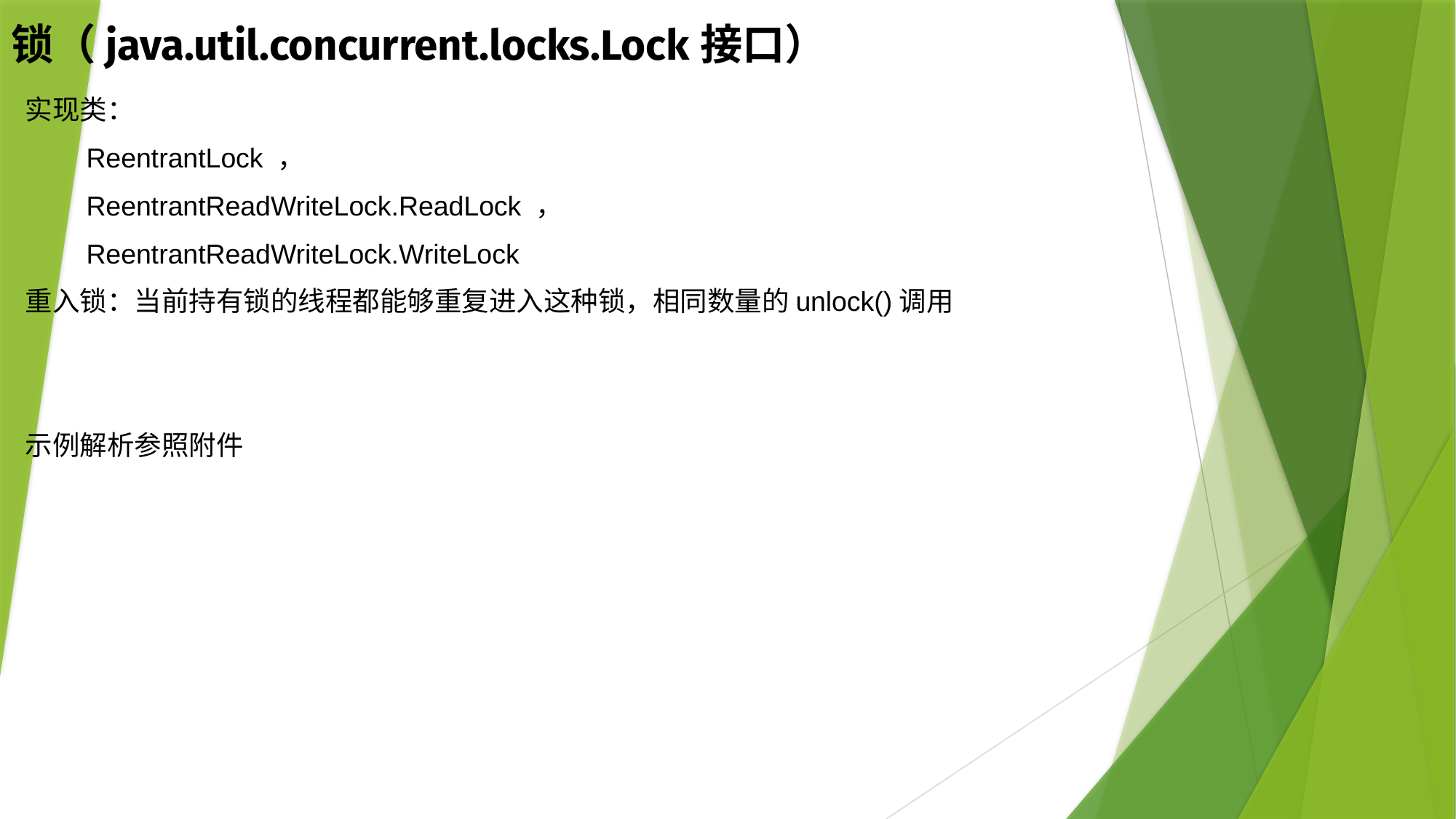

# 锁（java.util.concurrent.locks.Lock接口）
实现类：
        ReentrantLock ，
        ReentrantReadWriteLock.ReadLock ，
        ReentrantReadWriteLock.WriteLock
重入锁：当前持有锁的线程都能够重复进入这种锁，相同数量的unlock()调用

示例解析参照附件